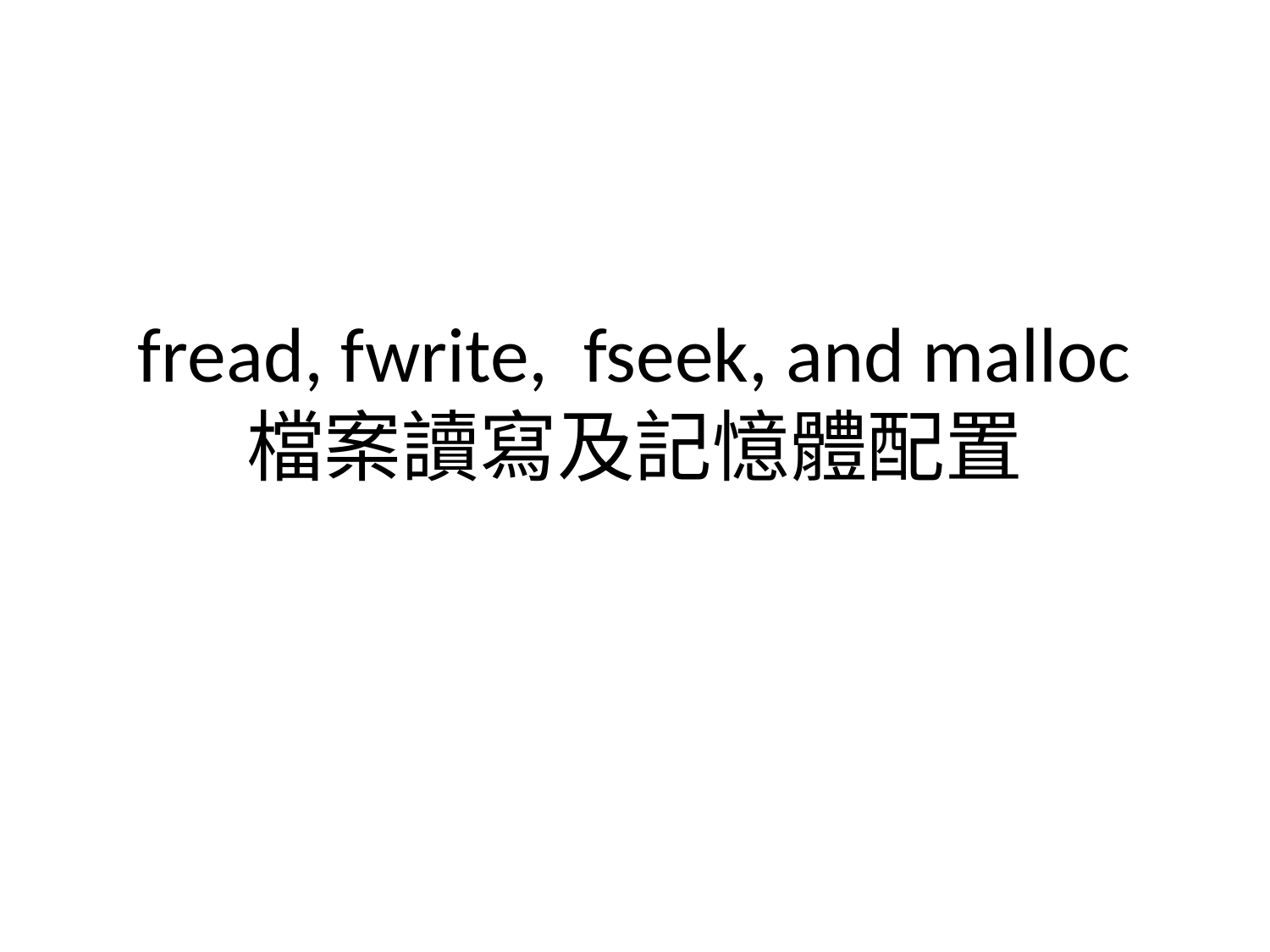

# fread, fwrite,  fseek, and malloc 檔案讀寫及記憶體配置